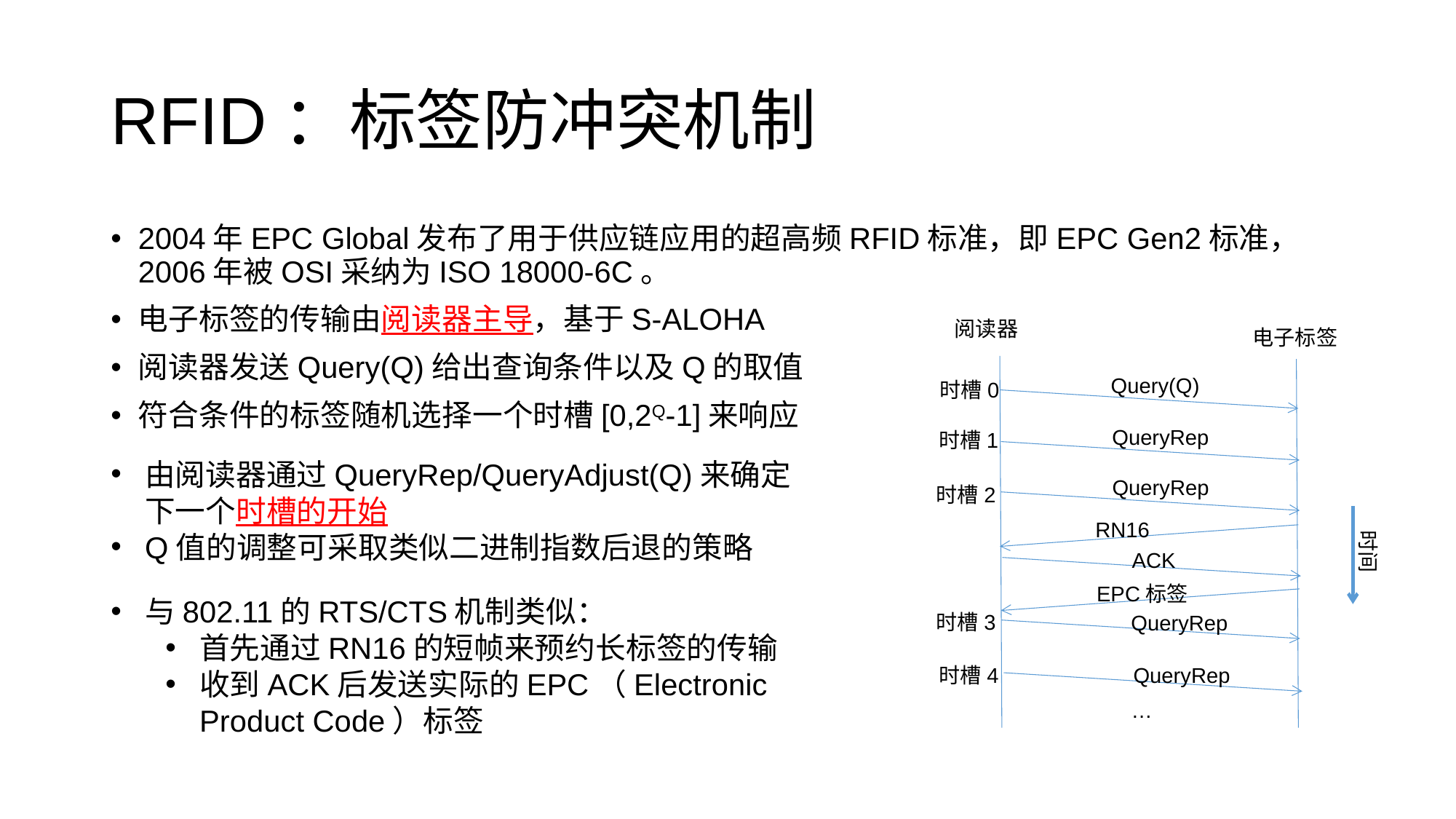

# RFID：标签防冲突机制
2004年EPC Global发布了用于供应链应用的超高频RFID标准，即EPC Gen2标准，2006年被OSI采纳为ISO 18000-6C。
电子标签的传输由阅读器主导，基于S-ALOHA
阅读器发送Query(Q)给出查询条件以及Q的取值
符合条件的标签随机选择一个时槽[0,2Q-1]来响应
阅读器
电子标签
Query(Q)
时槽0
QueryRep
时槽1
QueryRep
时槽2
RN16
时间
ACK
EPC标签
时槽3
QueryRep

时槽4
QueryRep

…

由阅读器通过QueryRep/QueryAdjust(Q)来确定下一个时槽的开始
Q值的调整可采取类似二进制指数后退的策略
与802.11的RTS/CTS机制类似：
首先通过RN16的短帧来预约长标签的传输
收到ACK后发送实际的EPC（Electronic Product Code）标签